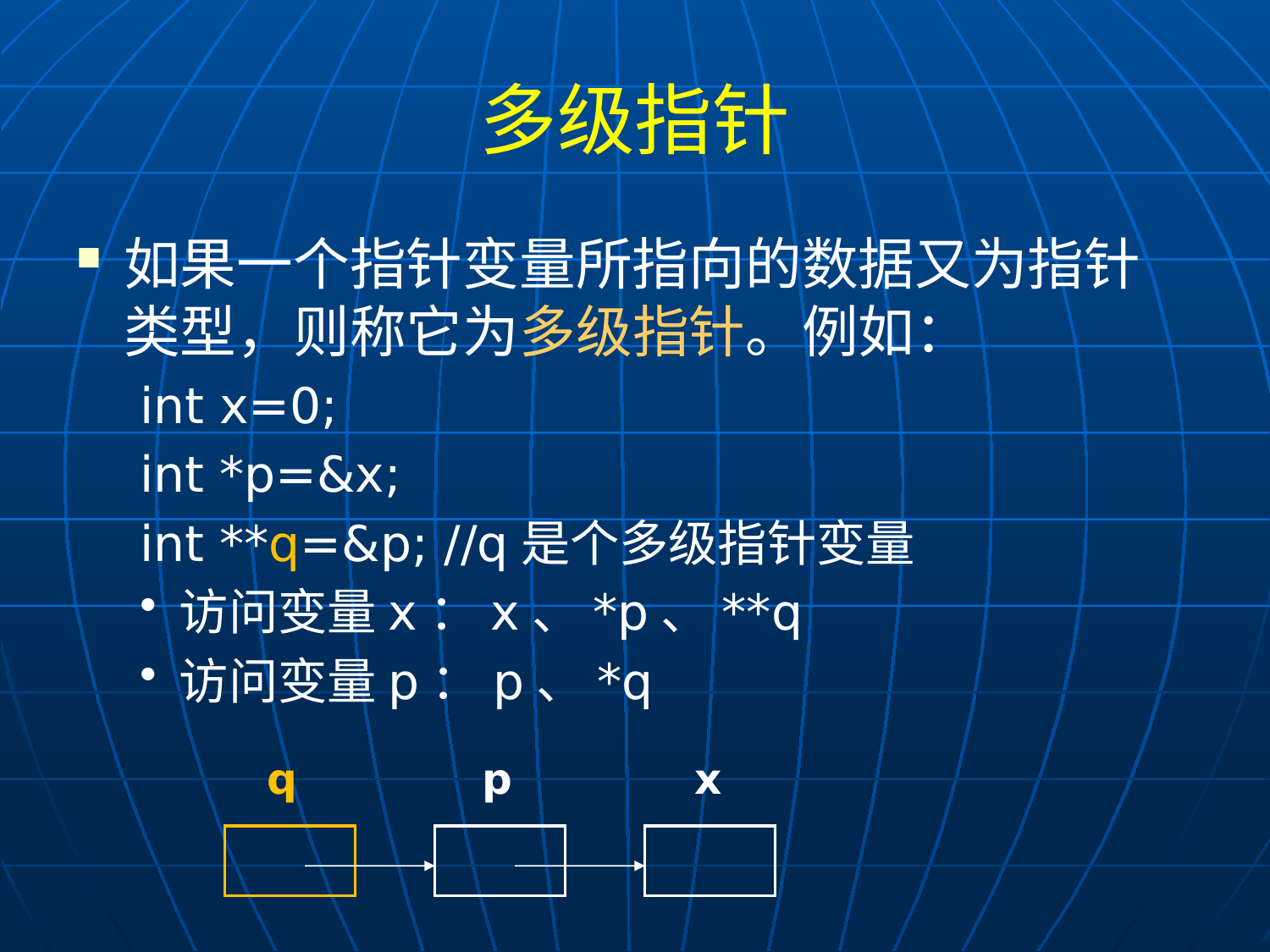

# 多级指针
如果一个指针变量所指向的数据又为指针类型，则称它为多级指针。例如：
int x=0;
int *p=&x;
int **q=&p; //q是个多级指针变量
访问变量x：x、*p、**q
访问变量p：p、*q
q
p
x